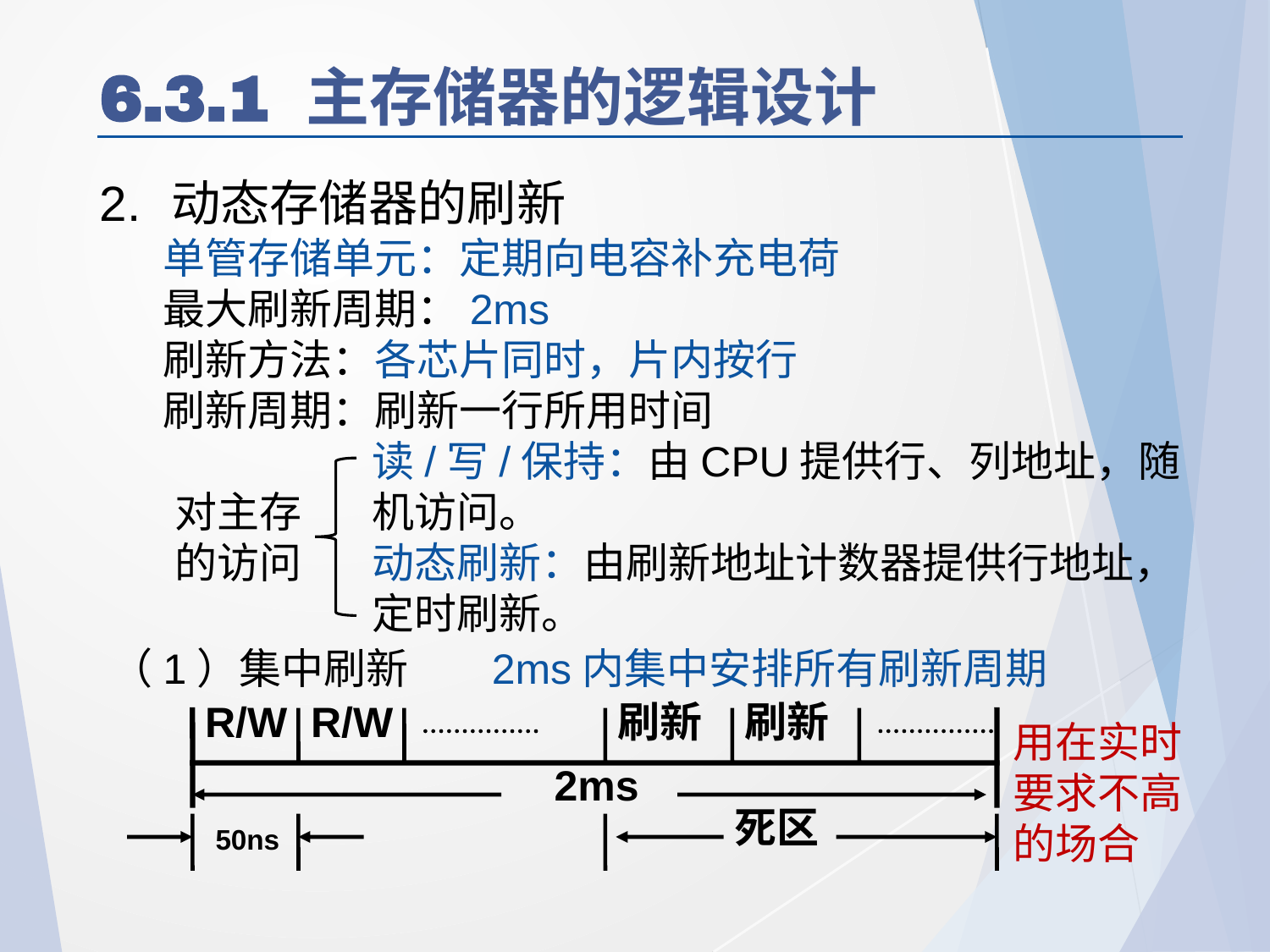

# 6.3.1 主存储器的逻辑设计
动态存储器的刷新
单管存储单元：定期向电容补充电荷
最大刷新周期：2ms
刷新方法：各芯片同时，片内按行
刷新周期：刷新一行所用时间
读/写/保持：由CPU提供行、列地址，随机访问。
动态刷新：由刷新地址计数器提供行地址，定时刷新。

对主存的访问
（1）集中刷新	2ms内集中安排所有刷新周期
R/W

R/W

刷新

刷新

2ms

死区

50ns

用在实时要求不高的场合